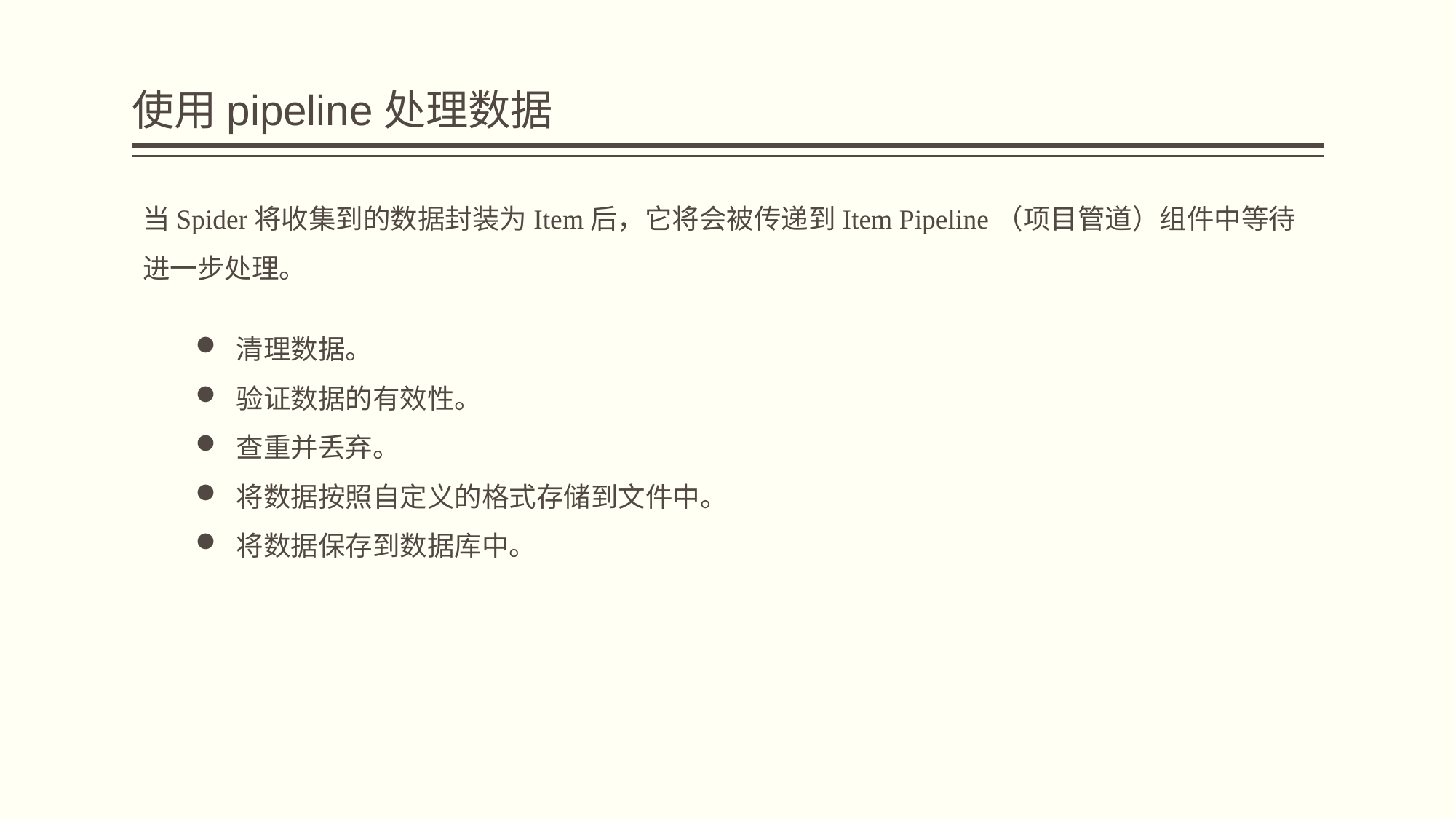

# 使用pipeline处理数据
当Spider将收集到的数据封装为Item后，它将会被传递到Item Pipeline（项目管道）组件中等待进一步处理。
清理数据。
验证数据的有效性。
查重并丢弃。
将数据按照自定义的格式存储到文件中。
将数据保存到数据库中。